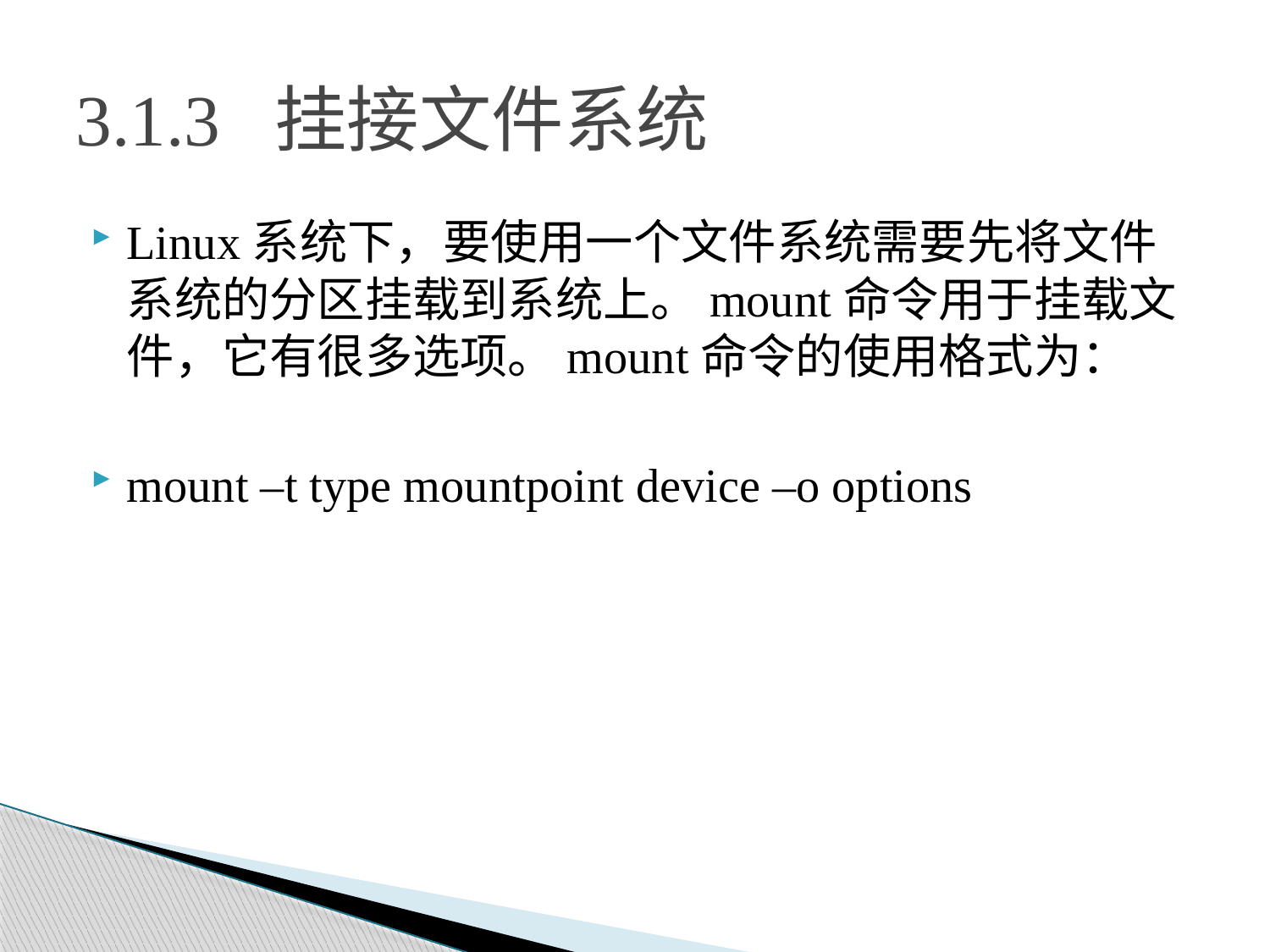

# 3.1.3  挂接文件系统
Linux系统下，要使用一个文件系统需要先将文件系统的分区挂载到系统上。mount命令用于挂载文件，它有很多选项。mount命令的使用格式为：

mount –t type mountpoint device –o options